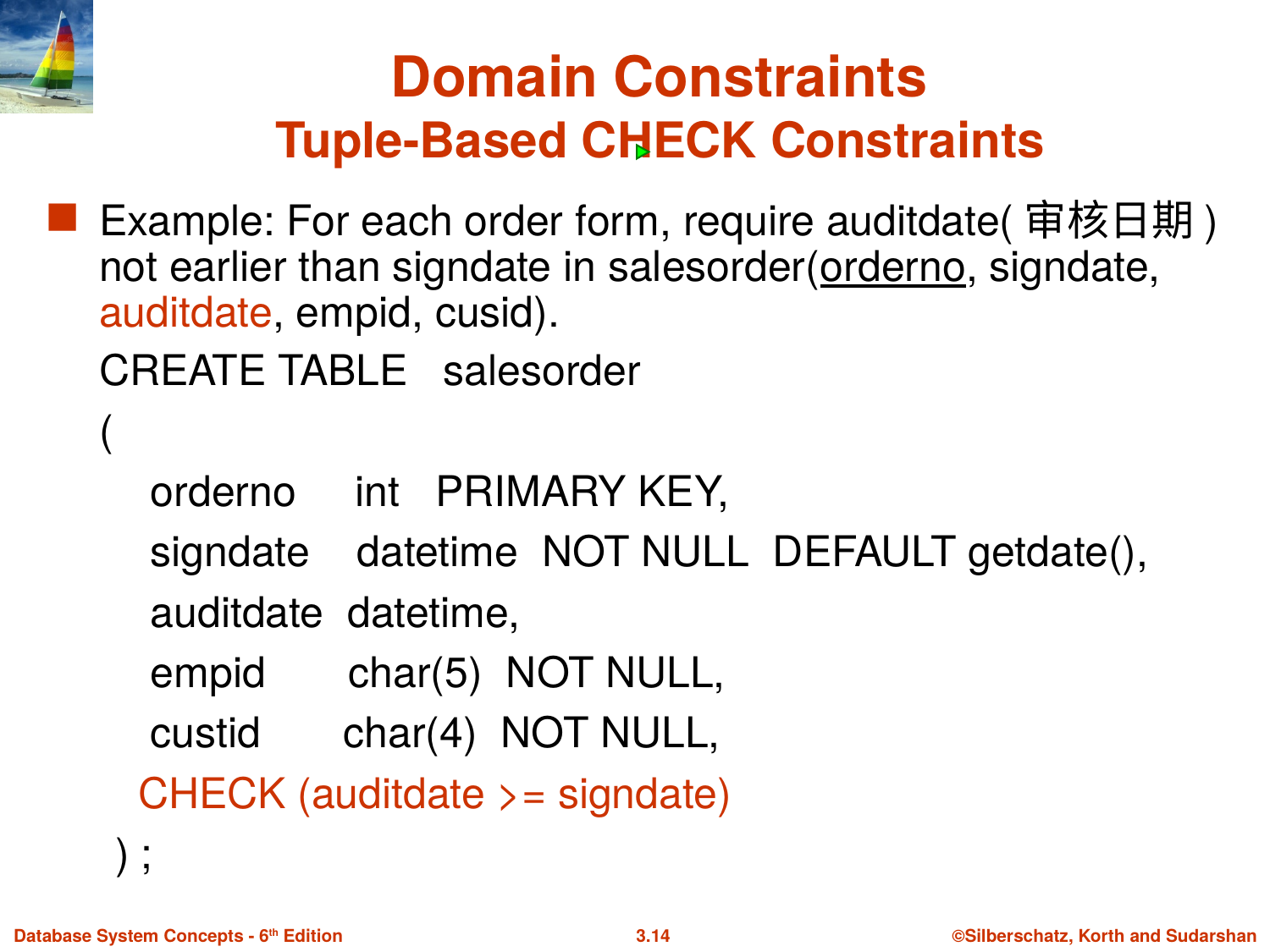

# Domain Constraints Tuple-Based CHECK Constraints

Example: For each order form, require auditdate(审核日期) not earlier than signdate in salesorder(orderno, signdate, auditdate, empid, cusid).
    CREATE TABLE   salesorder
    (
   orderno     int   PRIMARY KEY,
   signdate    datetime  NOT NULL  DEFAULT getdate(),
   auditdate  datetime,
   empid       char(5)  NOT NULL,
   custid       char(4)  NOT NULL,
  CHECK (auditdate >= signdate)
) ;